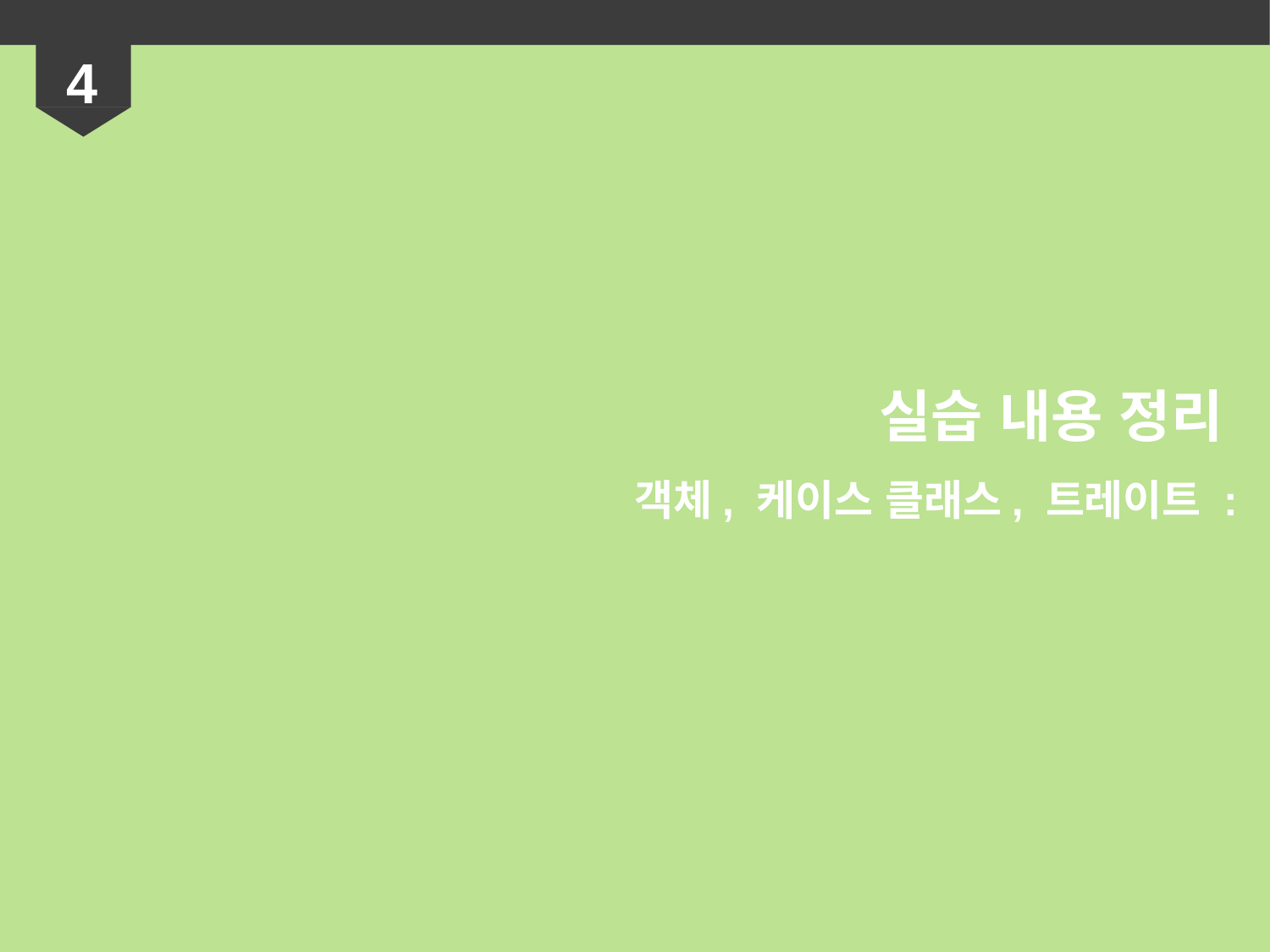

4

실습 내용 정리
객체, 케이스 클래스, 트레이트 :